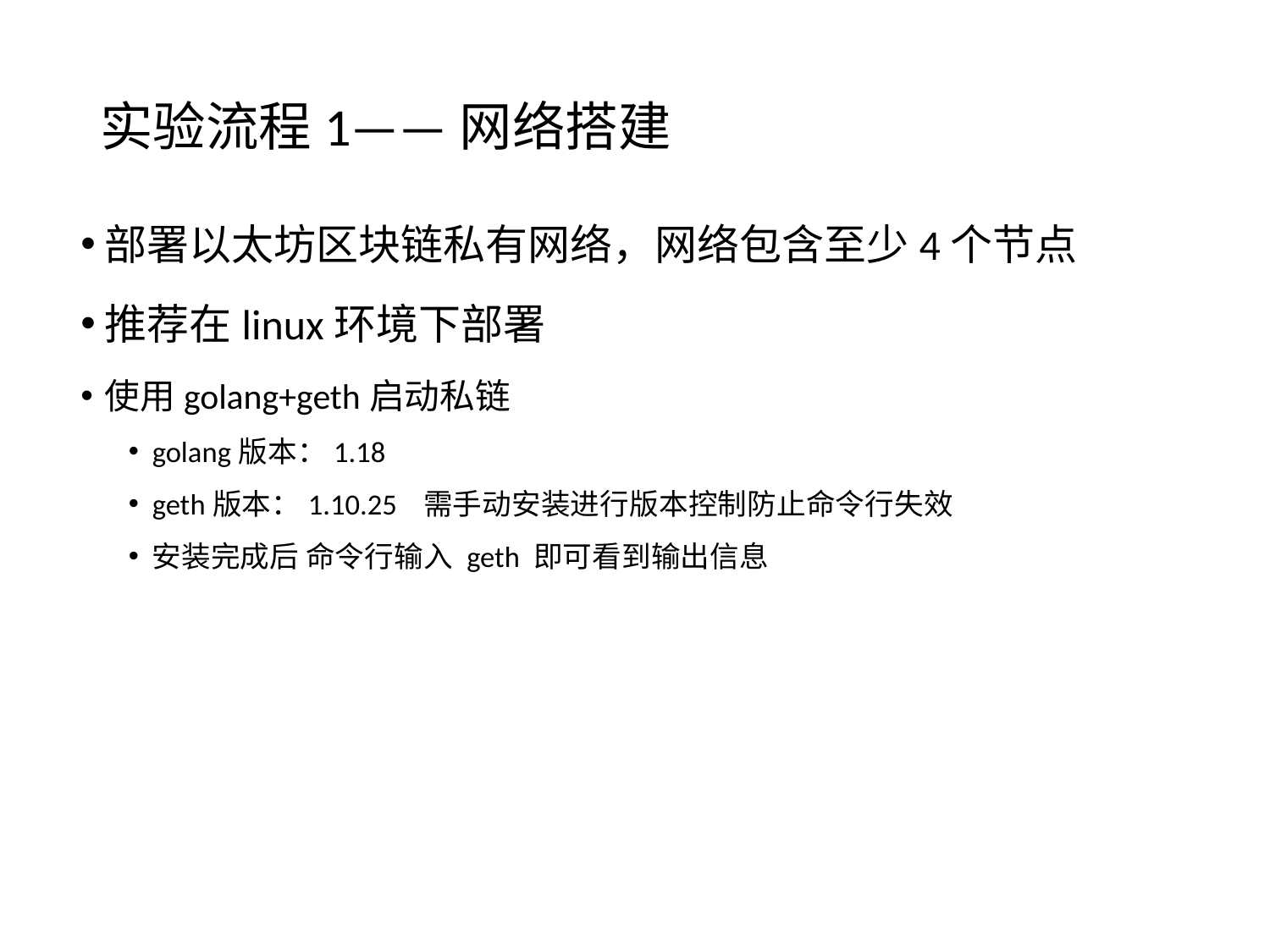

# 实验流程1——网络搭建
部署以太坊区块链私有网络，网络包含至少4个节点
推荐在linux环境下部署
使用golang+geth启动私链
golang版本：1.18
geth版本：1.10.25   需手动安装进行版本控制防止命令行失效
安装完成后 命令行输入 geth 即可看到输出信息